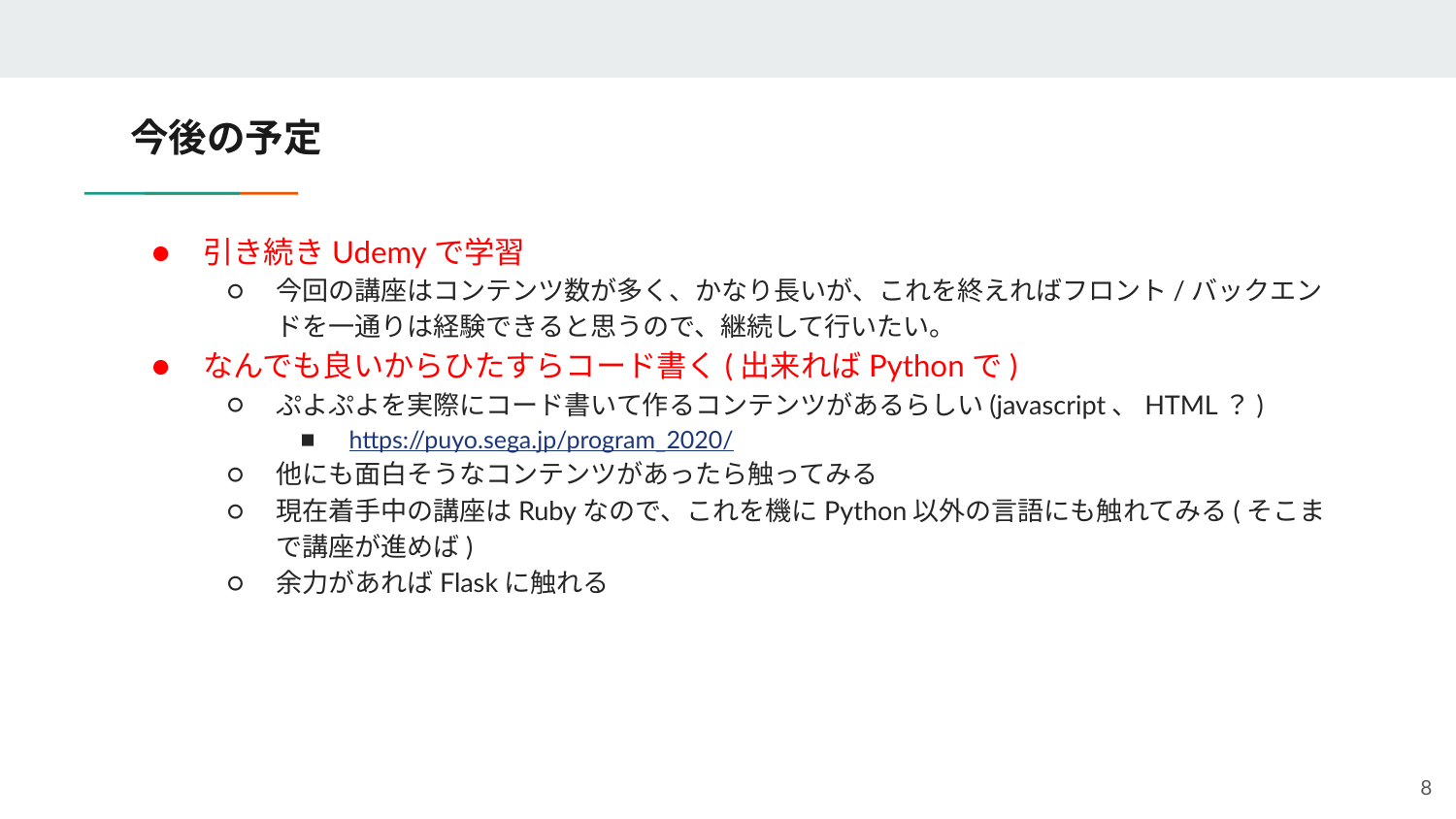

# 今後の予定
引き続きUdemyで学習
今回の講座はコンテンツ数が多く、かなり長いが、これを終えればフロント/バックエンドを一通りは経験できると思うので、継続して行いたい。
なんでも良いからひたすらコード書く(出来ればPythonで)
ぷよぷよを実際にコード書いて作るコンテンツがあるらしい(javascript、HTML？)
https://puyo.sega.jp/program_2020/
他にも面白そうなコンテンツがあったら触ってみる
現在着手中の講座はRubyなので、これを機にPython以外の言語にも触れてみる(そこまで講座が進めば)
余力があればFlaskに触れる
8